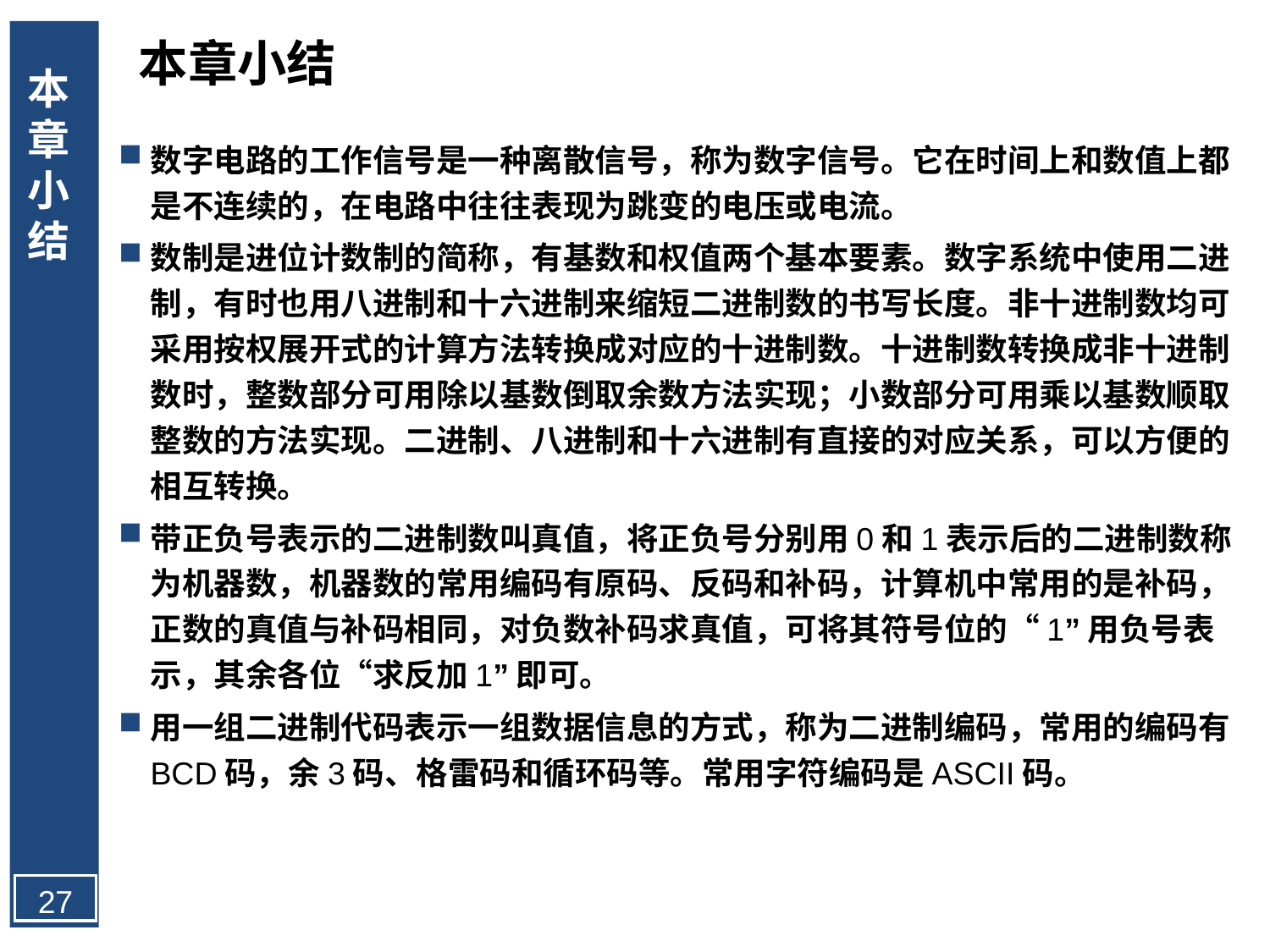

本章小结
本章小结
数字电路的工作信号是一种离散信号，称为数字信号。它在时间上和数值上都是不连续的，在电路中往往表现为跳变的电压或电流。
数制是进位计数制的简称，有基数和权值两个基本要素。数字系统中使用二进制，有时也用八进制和十六进制来缩短二进制数的书写长度。非十进制数均可采用按权展开式的计算方法转换成对应的十进制数。十进制数转换成非十进制数时，整数部分可用除以基数倒取余数方法实现；小数部分可用乘以基数顺取整数的方法实现。二进制、八进制和十六进制有直接的对应关系，可以方便的相互转换。
带正负号表示的二进制数叫真值，将正负号分别用0和1表示后的二进制数称为机器数，机器数的常用编码有原码、反码和补码，计算机中常用的是补码，正数的真值与补码相同，对负数补码求真值，可将其符号位的“1”用负号表示，其余各位“求反加1”即可。
用一组二进制代码表示一组数据信息的方式，称为二进制编码，常用的编码有BCD码，余3码、格雷码和循环码等。常用字符编码是ASCII码。
27